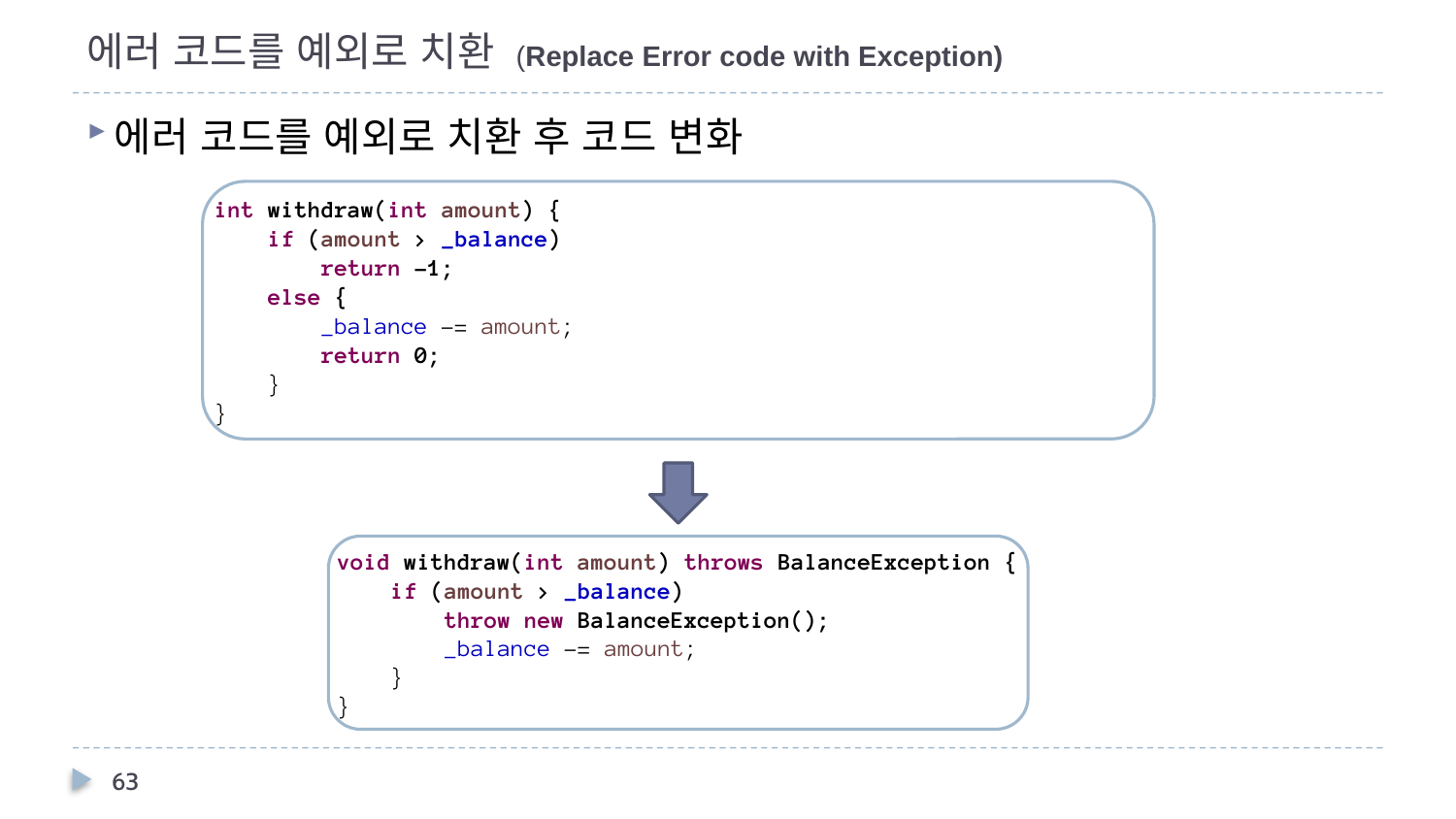

# 에러 코드를 예외로 치환 (Replace Error code with Exception)
에러 코드를 예외로 치환 후 코드 변화

int withdraw(int amount) {
    if (amount > _balance)
        return -1;
    else {
        _balance -= amount;
        return 0;
    }
}

void withdraw(int amount) throws BalanceException {
    if (amount > _balance)
        throw new BalanceException();
        _balance -= amount;
    }
}
63